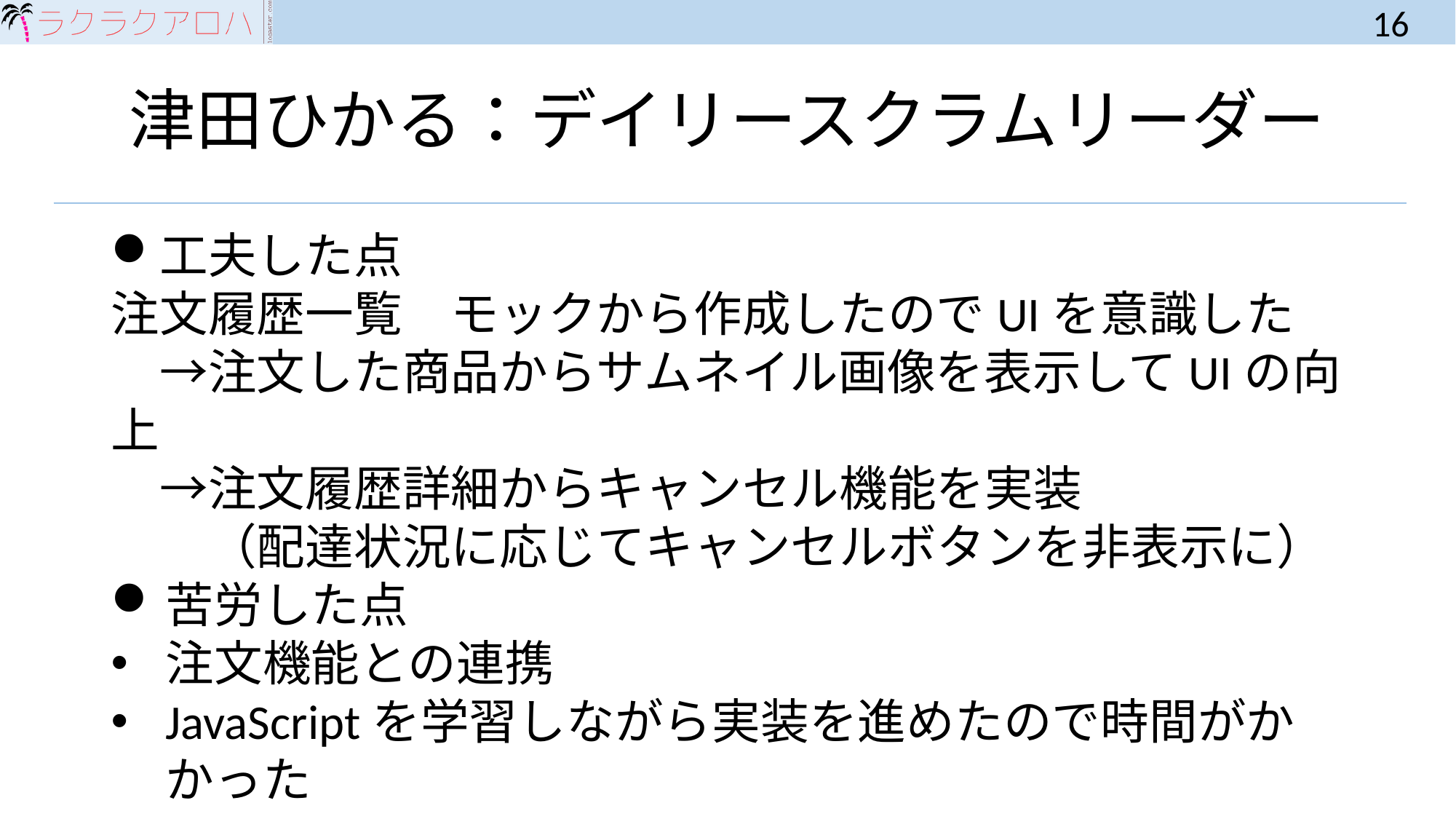

16
# 津田ひかる：デイリースクラムリーダー
工夫した点
注文履歴一覧　モックから作成したのでUIを意識した
　→注文した商品からサムネイル画像を表示してUIの向上
　→注文履歴詳細からキャンセル機能を実装
　　（配達状況に応じてキャンセルボタンを非表示に）
苦労した点
注文機能との連携
JavaScriptを学習しながら実装を進めたので時間がかかった